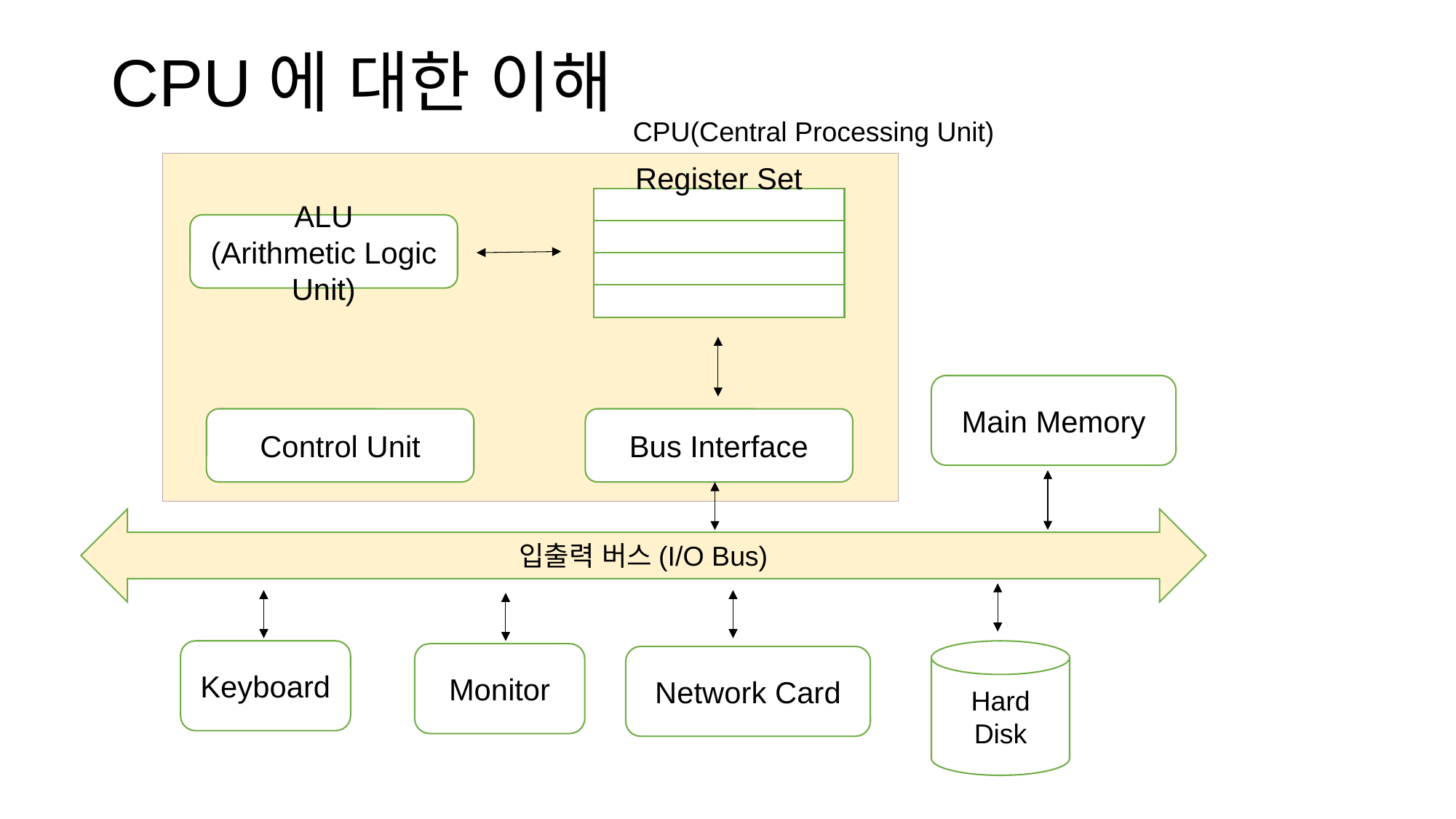

# CPU에 대한 이해
CPU(Central Processing Unit)

Register Set

ALU
(Arithmetic Logic Unit)
Control Unit
Bus Interface
Main Memory
입출력 버스(I/O Bus)
Keyboard
Hard Disk
Monitor
Network Card